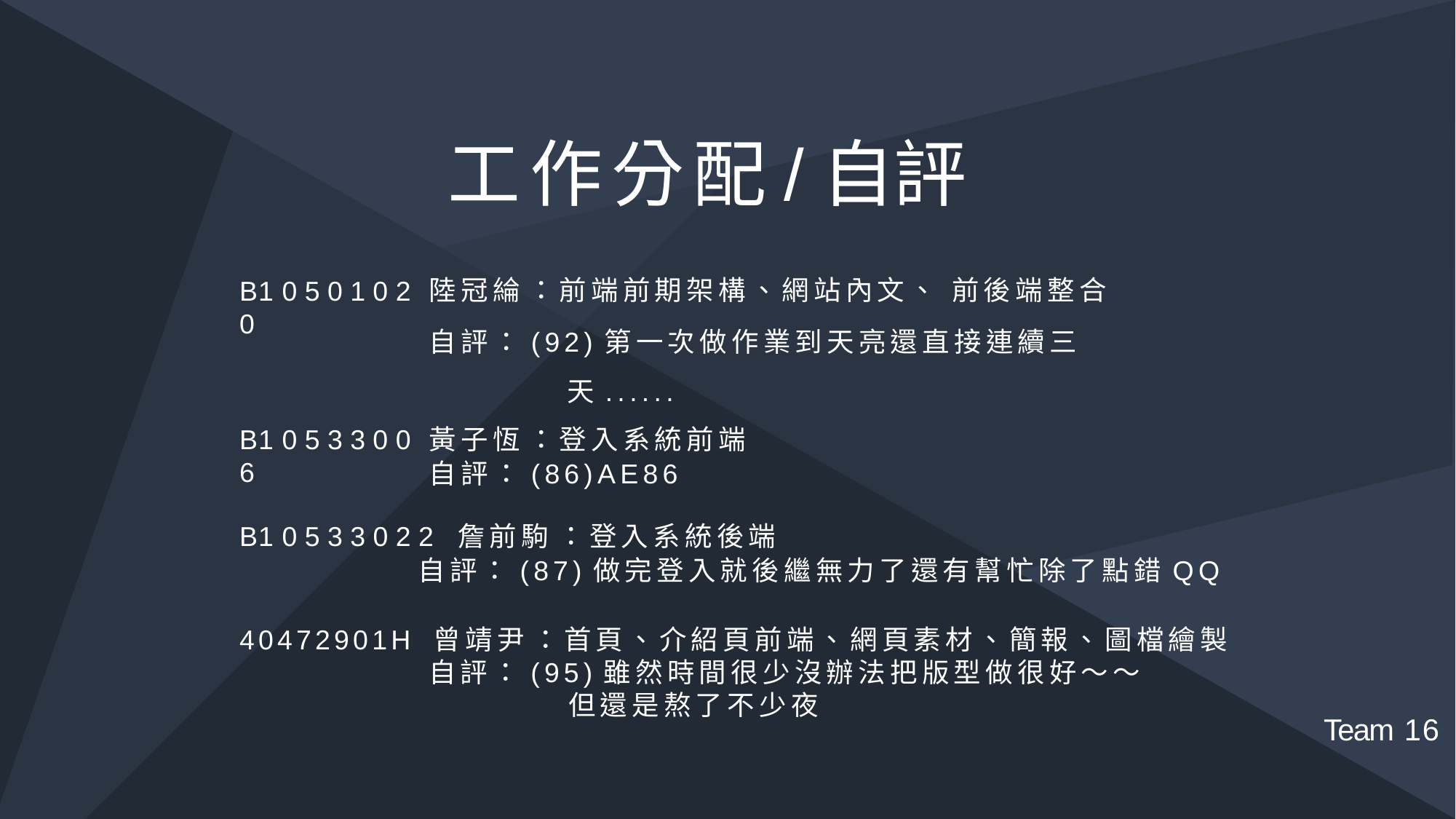

# 工作分配/自評
陸冠綸 ：前端前期架構、網站內⽂、 前後端整合
自評：(92)第一次做作業到天亮還直接連續三天......

B1 0 5 0 1 0 2 0
B1 0 5 3 3 0 0 6
⿈⼦恆 ：登⼊系統前端
自評：(86)AE86

B1 0 5 3 3 0 2 2	詹前駒 ：登⼊系統後端
                自評：(87)做完登入就後繼無力了還有幫忙除了點錯QQ

40472901H	曾靖尹 ：⾸⾴、介紹⾴前端、網⾴素材、簡報、圖檔繪製
                 自評：(95)雖然時間很少沒辦法把版型做很好～～
                              但還是熬了不少夜
Team 16